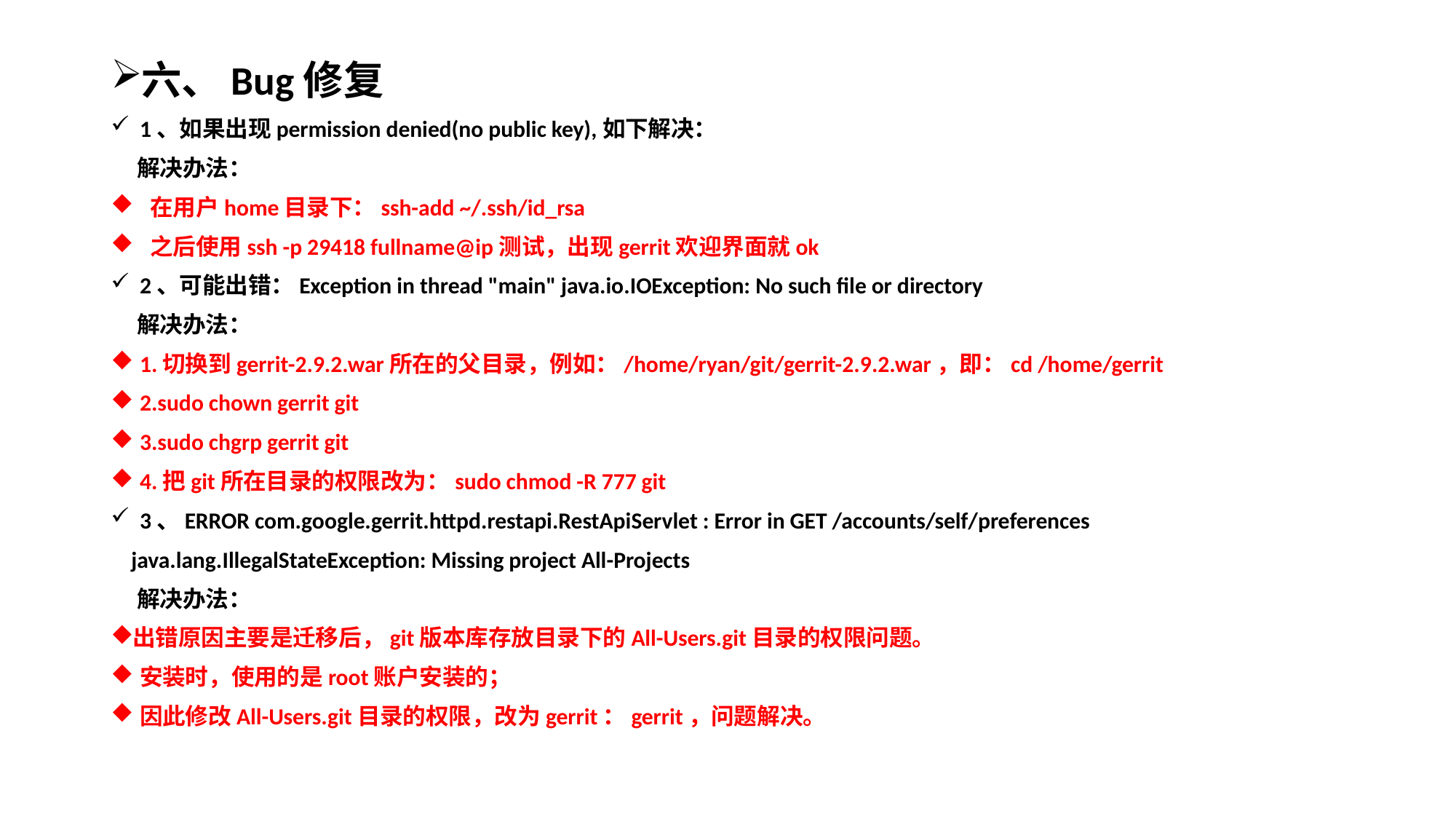

六、Bug修复
1、如果出现permission denied(no public key),如下解决：
    解决办法：
 在用户home目录下：ssh-add ~/.ssh/id_rsa
 之后使用ssh -p 29418 fullname@ip测试，出现gerrit欢迎界面就ok
2、可能出错：Exception in thread "main" java.io.IOException: No such file or directory
    解决办法：
1.切换到gerrit-2.9.2.war所在的父目录，例如：/home/ryan/git/gerrit-2.9.2.war，即：cd /home/gerrit
2.sudo chown gerrit git
3.sudo chgrp gerrit git
4.把git所在目录的权限改为：sudo chmod -R 777 git
3、ERROR com.google.gerrit.httpd.restapi.RestApiServlet : Error in GET /accounts/self/preferences
    java.lang.IllegalStateException: Missing project All-Projects
    解决办法：
出错原因主要是迁移后，git版本库存放目录下的All-Users.git目录的权限问题。
安装时，使用的是root账户安装的；
因此修改All-Users.git目录的权限，改为gerrit：gerrit，问题解决。